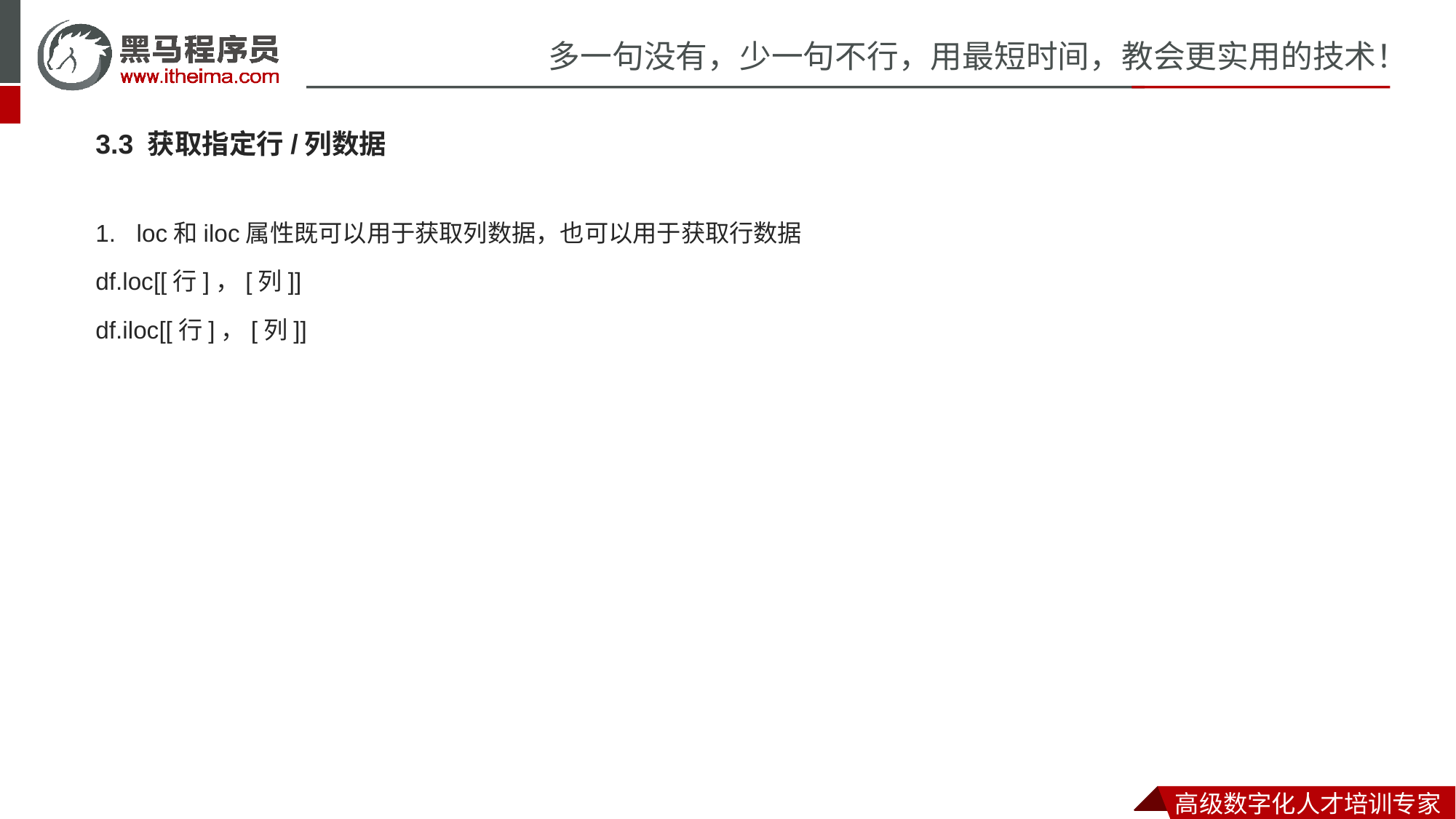

3.3 获取指定行/列数据
loc和iloc属性既可以用于获取列数据，也可以用于获取行数据
df.loc[[行]，[列]]
df.iloc[[行]，[列]]